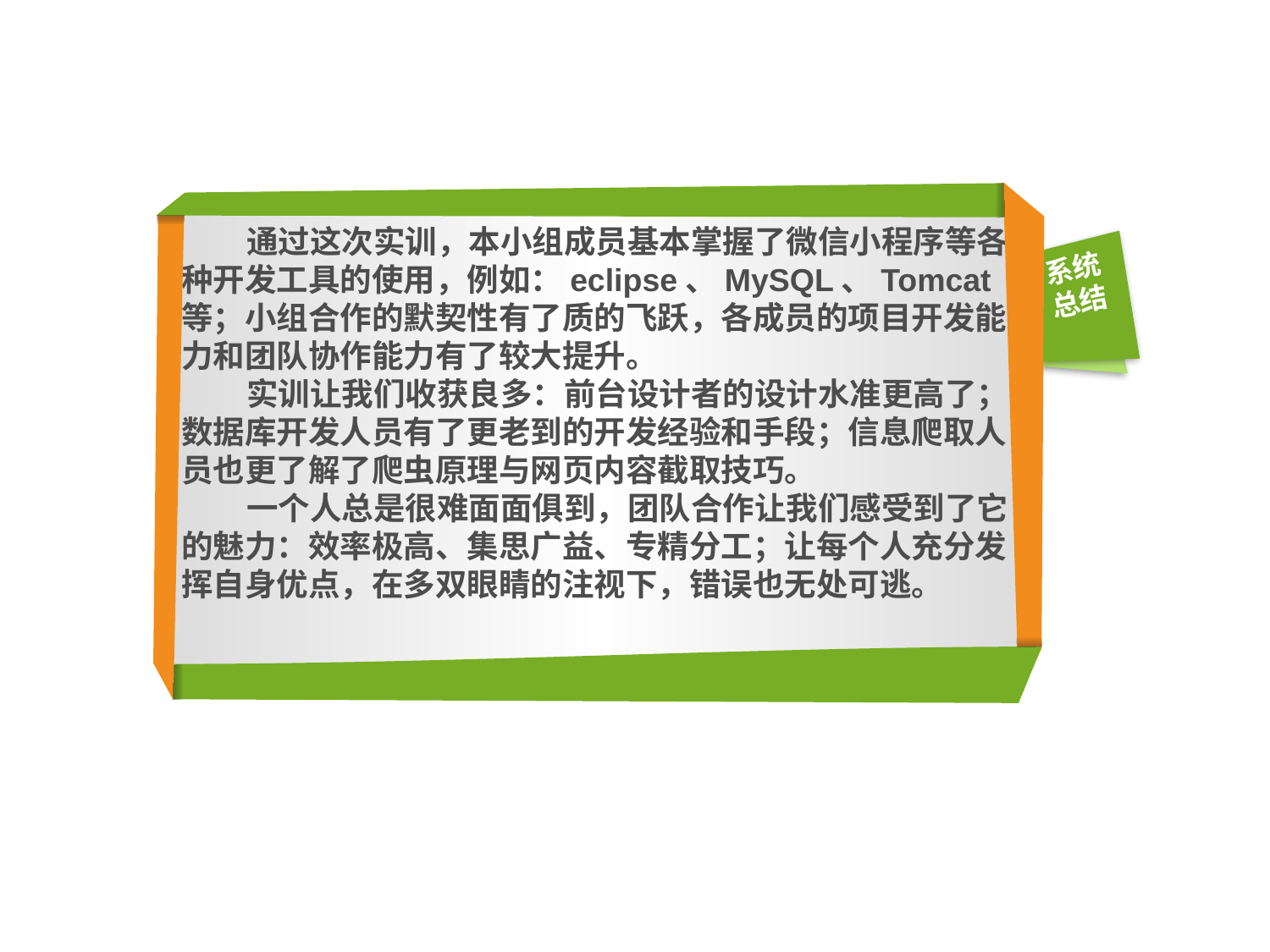

通过这次实训，本小组成员基本掌握了微信小程序等各种开发工具的使用，例如：eclipse、MySQL、Tomcat等；小组合作的默契性有了质的飞跃，各成员的项目开发能力和团队协作能力有了较大提升。
        实训让我们收获良多：前台设计者的设计水准更高了；数据库开发人员有了更老到的开发经验和手段；信息爬取人员也更了解了爬虫原理与网页内容截取技巧。
        一个人总是很难面面俱到，团队合作让我们感受到了它的魅力：效率极高、集思广益、专精分工；让每个人充分发挥自身优点，在多双眼睛的注视下，错误也无处可逃。

系统
总结